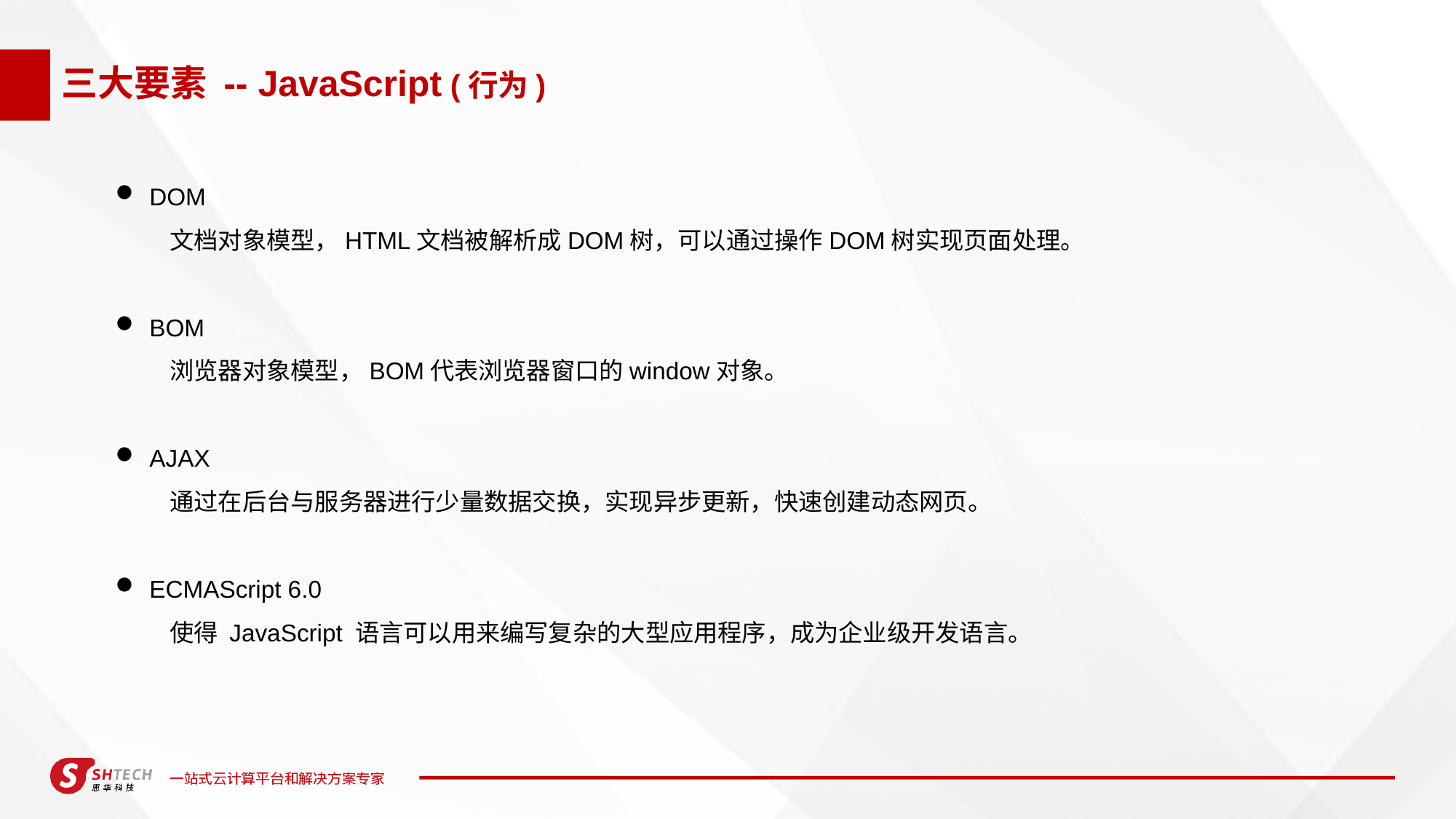

# 三大要素 -- JavaScript (行为)
DOM
文档对象模型，HTML文档被解析成DOM树，可以通过操作DOM树实现页面处理。

BOM
浏览器对象模型，BOM代表浏览器窗口的window对象。

AJAX
通过在后台与服务器进行少量数据交换，实现异步更新，快速创建动态网页。

ECMAScript 6.0
使得 JavaScript 语言可以用来编写复杂的大型应用程序，成为企业级开发语言。